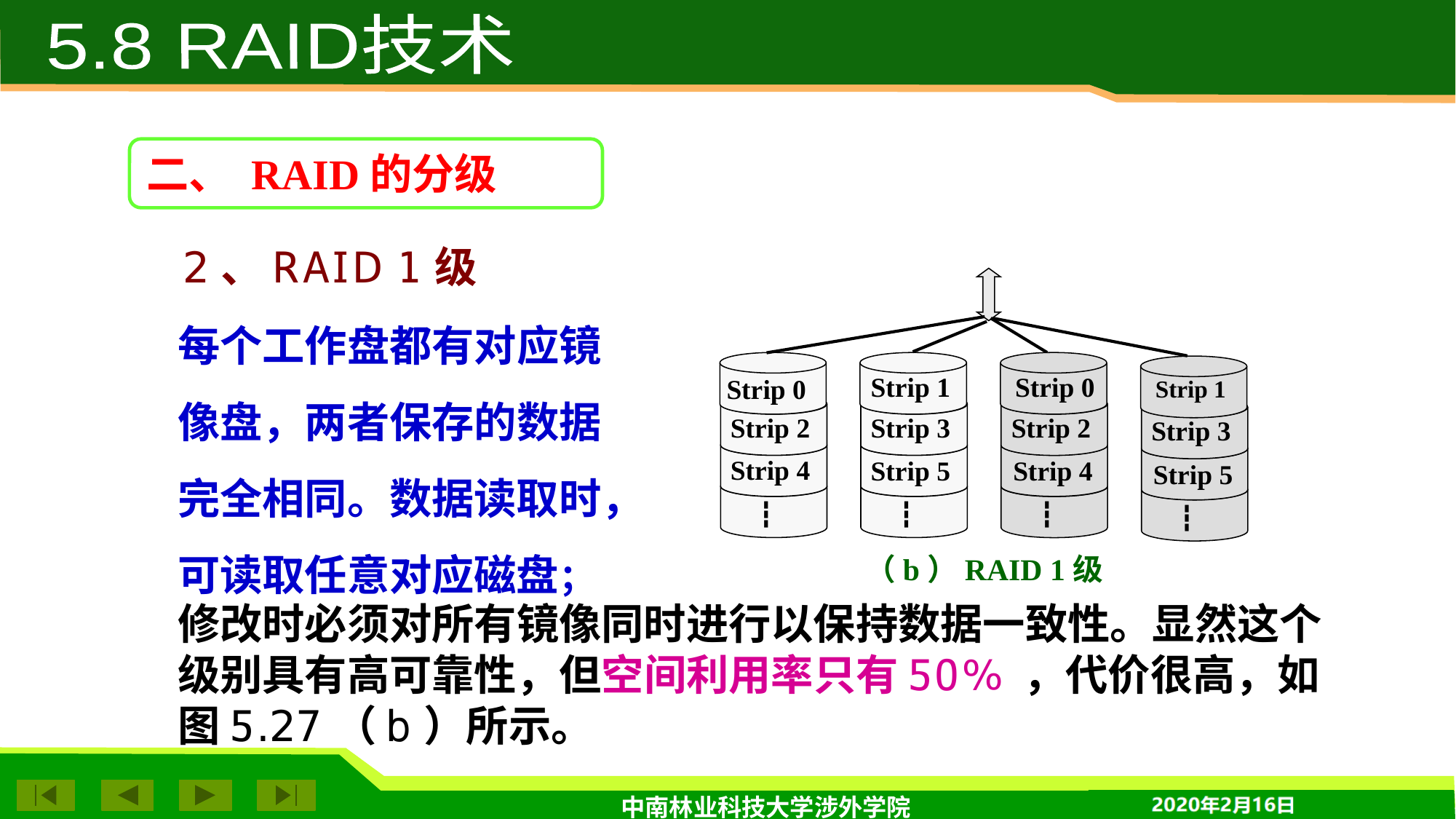

5.8 RAID技术

二、 RAID的分级
2、RAID 1级

┇

┇

Strip 1
Strip 0
Strip 0
Strip 1

Strip 2
Strip 3
Strip 2
Strip 3

Strip 4
Strip 5
Strip 4
Strip 5

┇
┇
（b）RAID 1级
每个工作盘都有对应镜像盘，两者保存的数据完全相同。数据读取时，可读取任意对应磁盘；

修改时必须对所有镜像同时进行以保持数据一致性。显然这个级别具有高可靠性，但空间利用率只有50%，代价很高，如图5.27（b）所示。